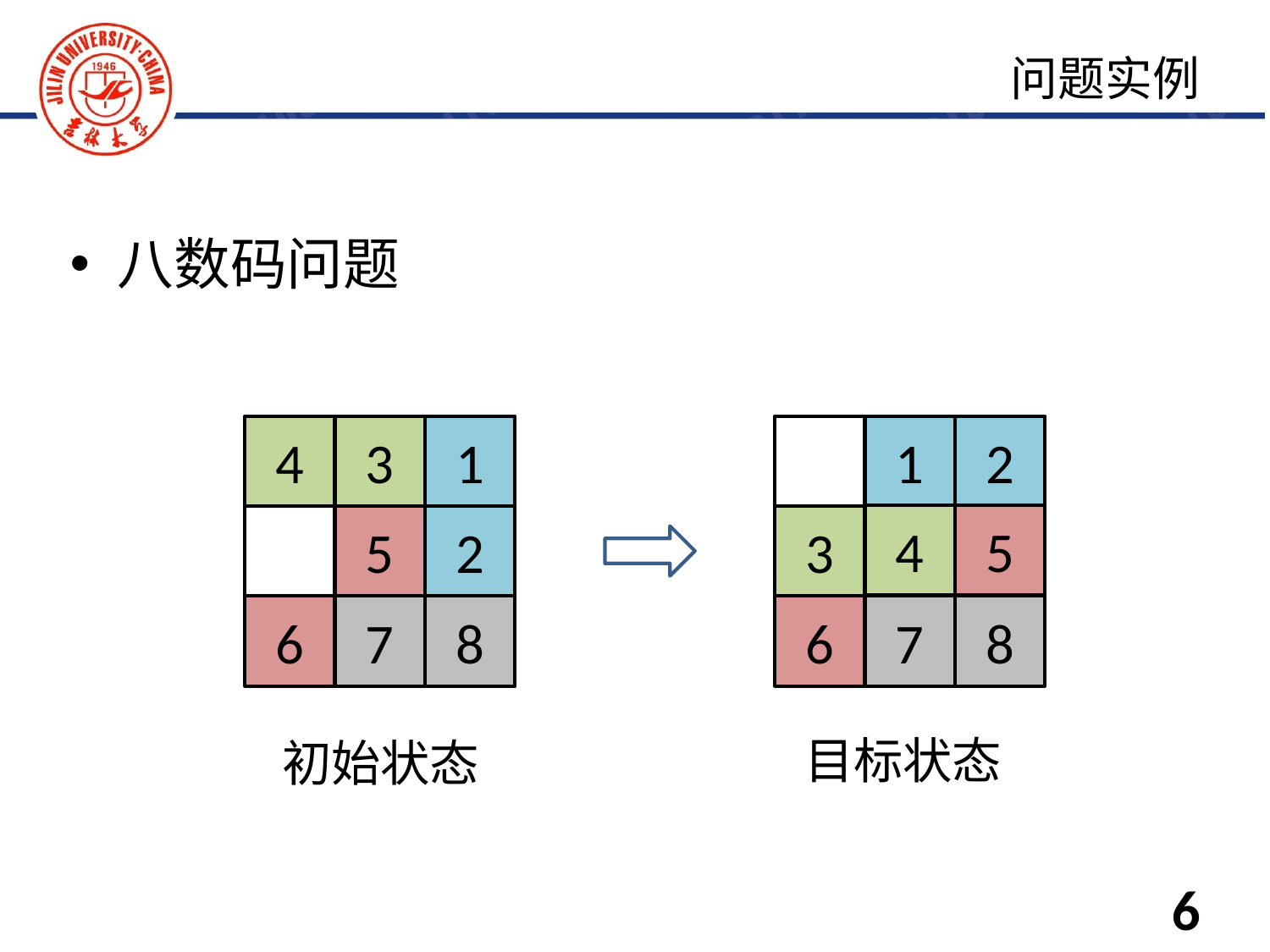

八数码问题
问题实例

4

3

1

1

2

4

5

3

5

2

6

7

8

6

7

8
目标状态
初始状态
6